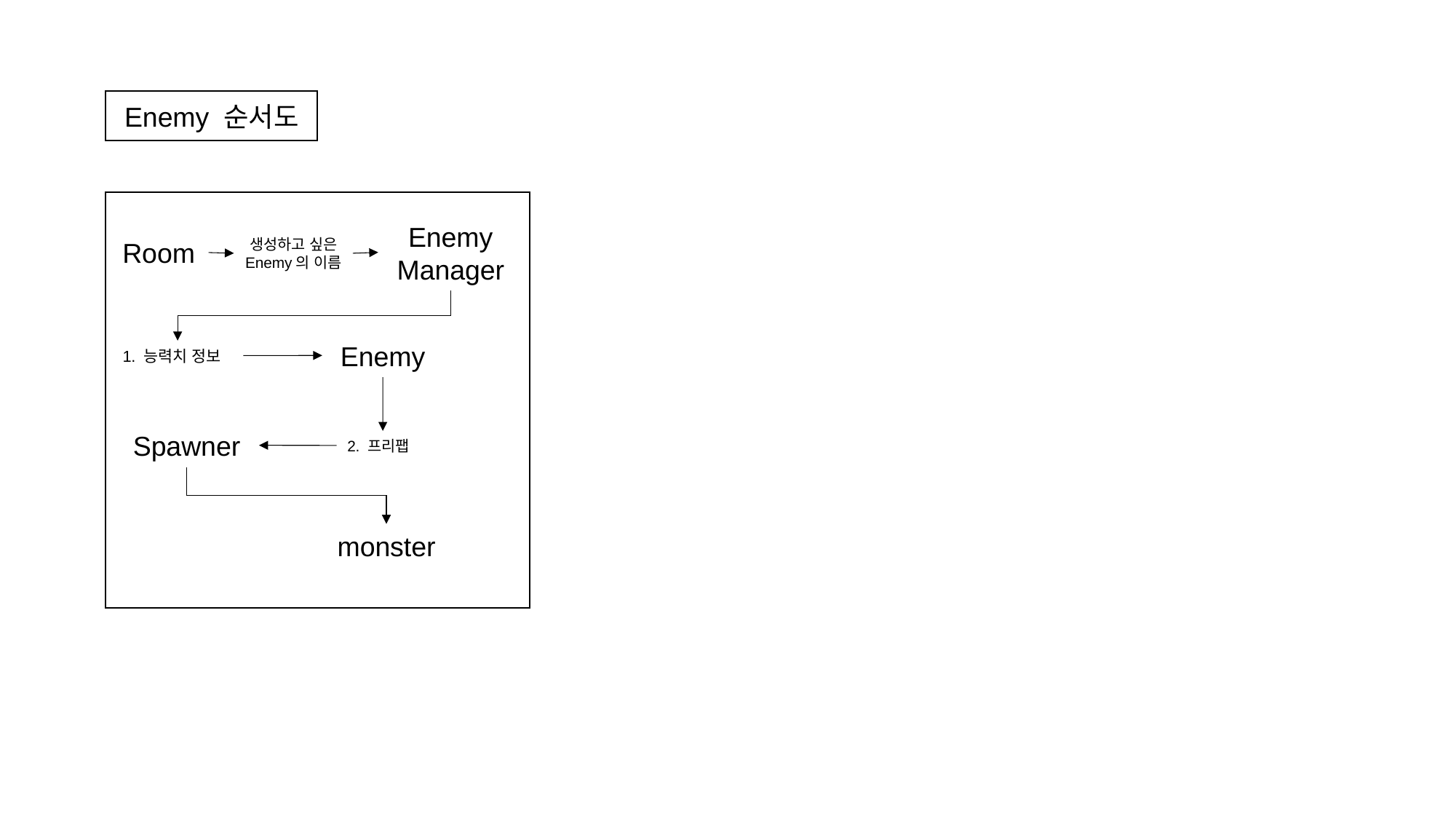

Enemy 순서도

Enemy Manager
생성하고 싶은 Enemy의 이름
Room
Enemy
1. 능력치 정보
Spawner
2. 프리팹
monster